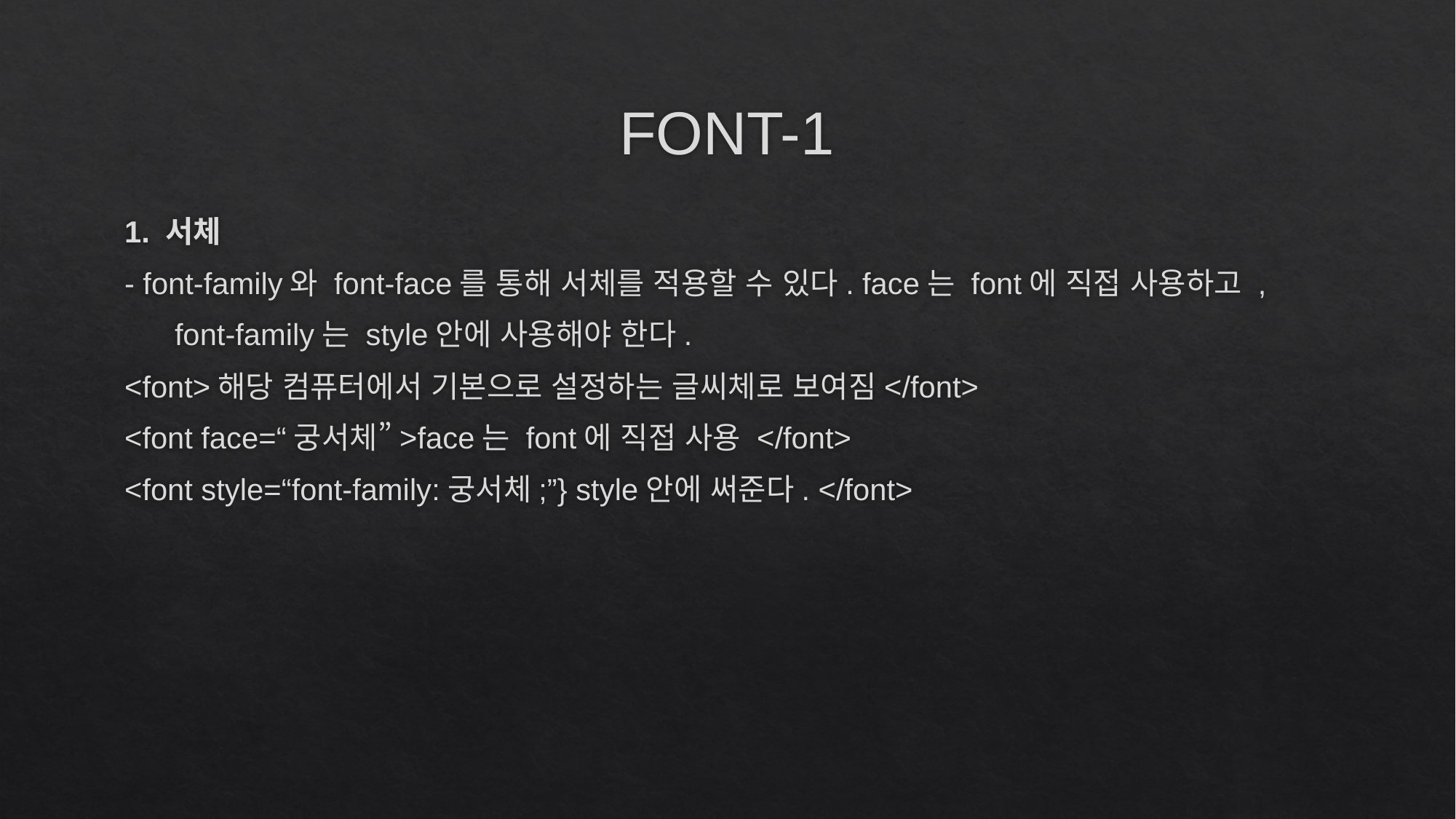

# FONT-1
1. 서체
- font-family와 font-face를 통해 서체를 적용할 수 있다. face는 font에 직접 사용하고 ,
      font-family는 style안에 사용해야 한다.
<font>해당 컴퓨터에서 기본으로 설정하는 글씨체로 보여짐</font>
<font face=“궁서체”>face는 font에 직접 사용 </font>
<font style=“font-family:궁서체;”} style안에 써준다. </font>